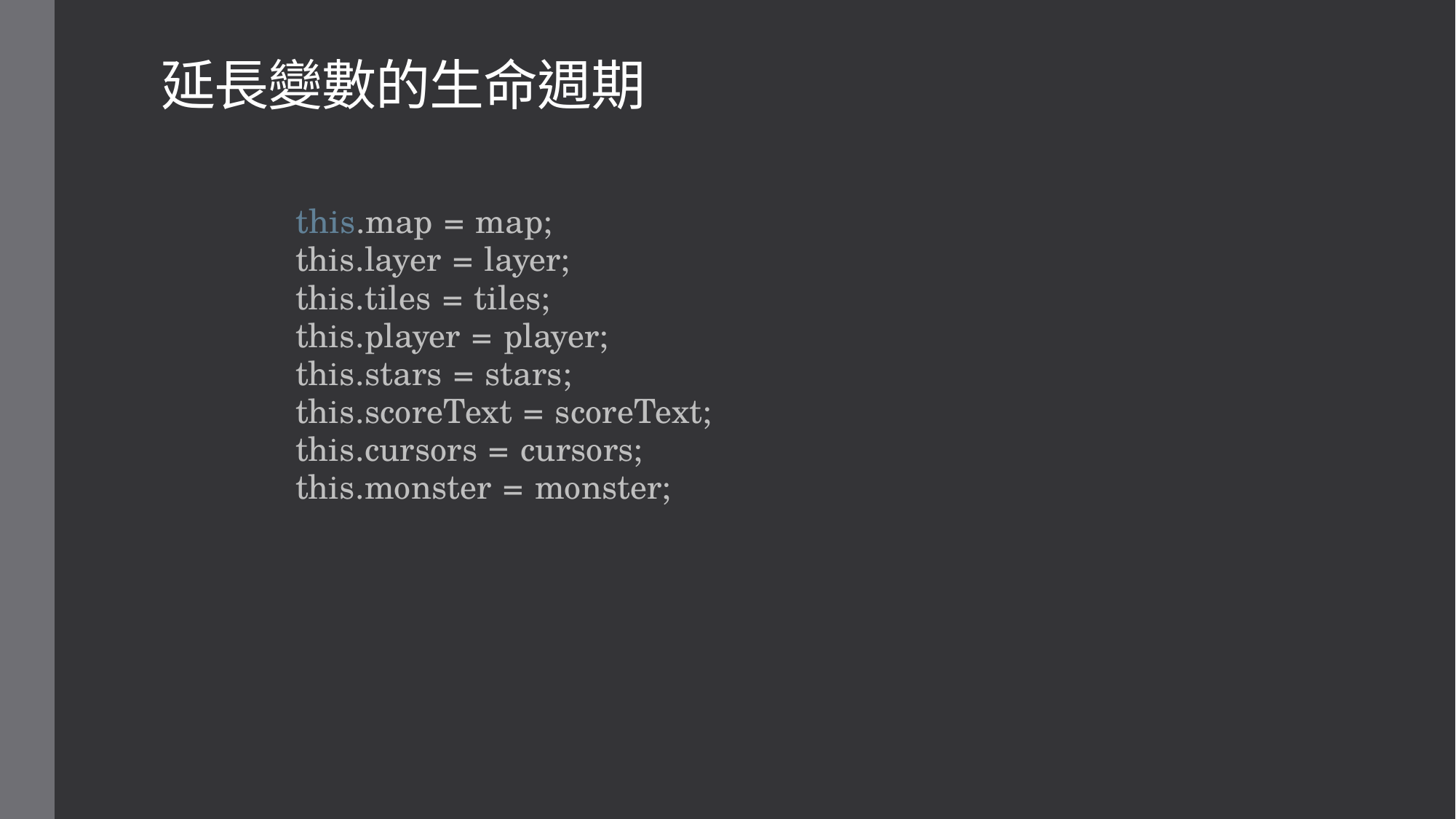

# 延長變數的生命週期
            this.map = map;
            this.layer = layer;
            this.tiles = tiles;
            this.player = player;
            this.stars = stars;
            this.scoreText = scoreText;
            this.cursors = cursors;
            this.monster = monster;